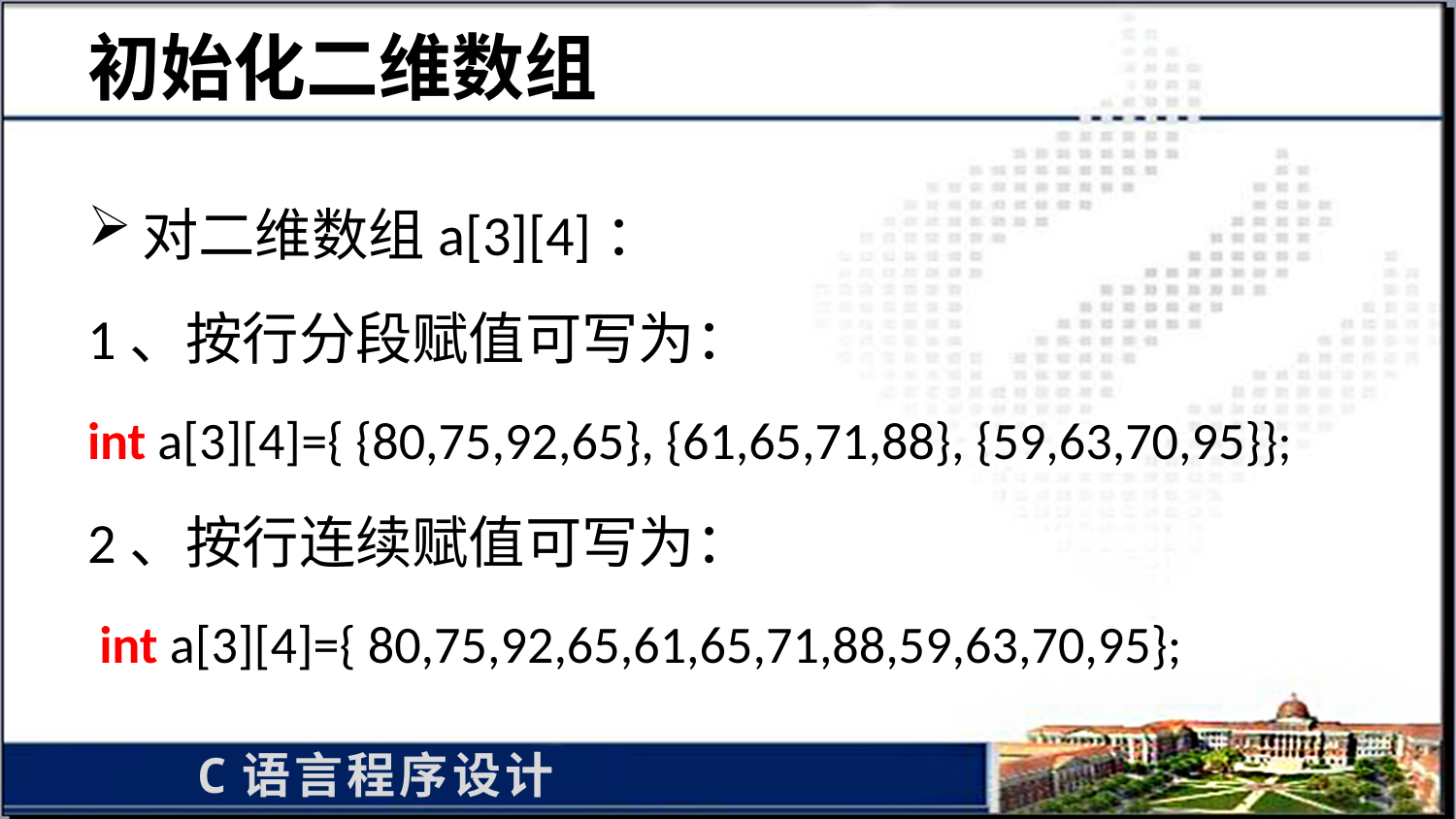

# 初始化二维数组
对二维数组a[3][4]：
1、按行分段赋值可写为：
int a[3][4]={ {80,75,92,65}, {61,65,71,88}, {59,63,70,95}};
2、按行连续赋值可写为：
 int a[3][4]={ 80,75,92,65,61,65,71,88,59,63,70,95};